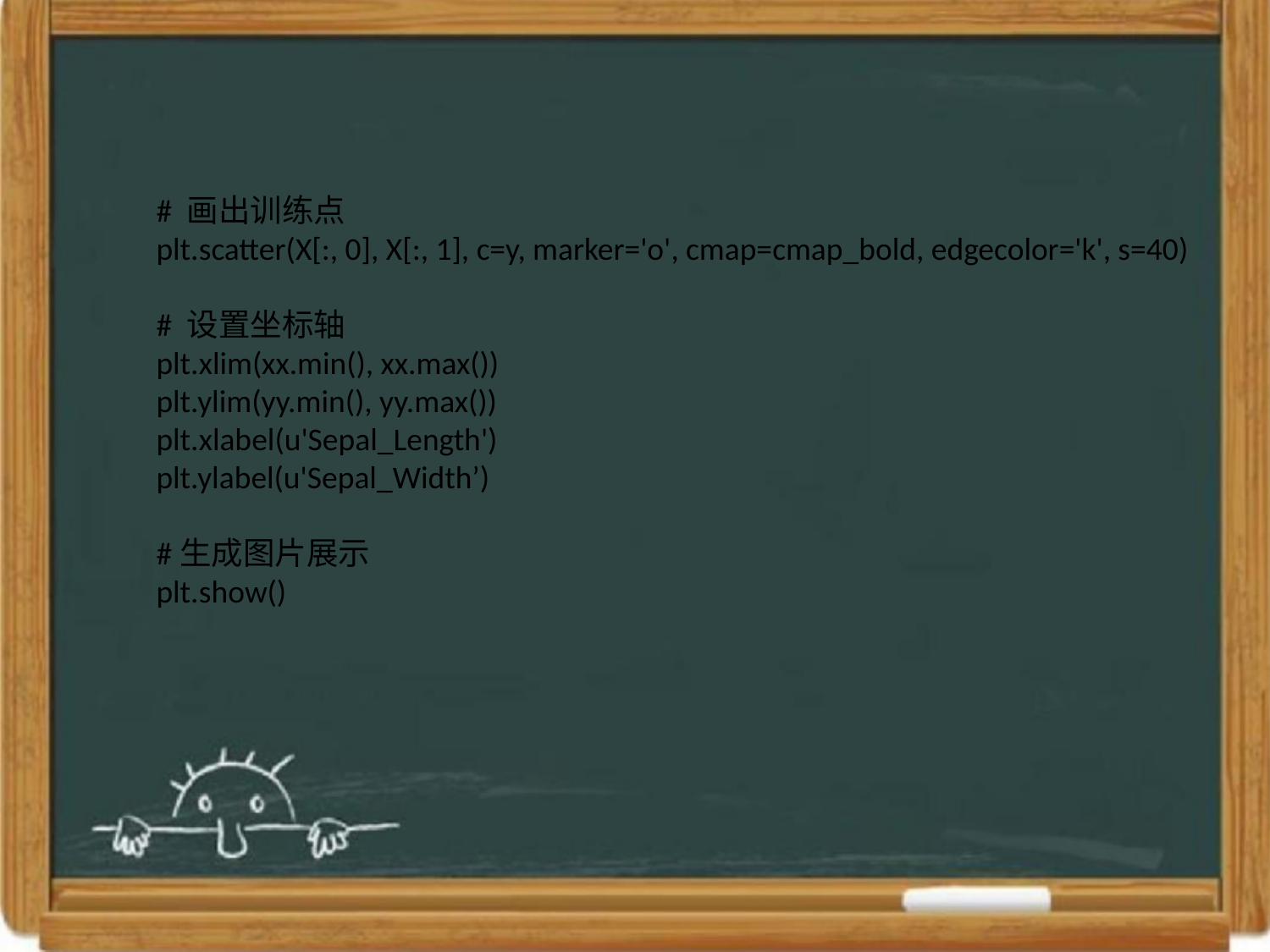

# 画出训练点
    plt.scatter(X[:, 0], X[:, 1], c=y, marker='o', cmap=cmap_bold, edgecolor='k', s=40)

    # 设置坐标轴
    plt.xlim(xx.min(), xx.max())
    plt.ylim(yy.min(), yy.max())
    plt.xlabel(u'Sepal_Length')
    plt.ylabel(u'Sepal_Width’)

    #生成图片展示
    plt.show()